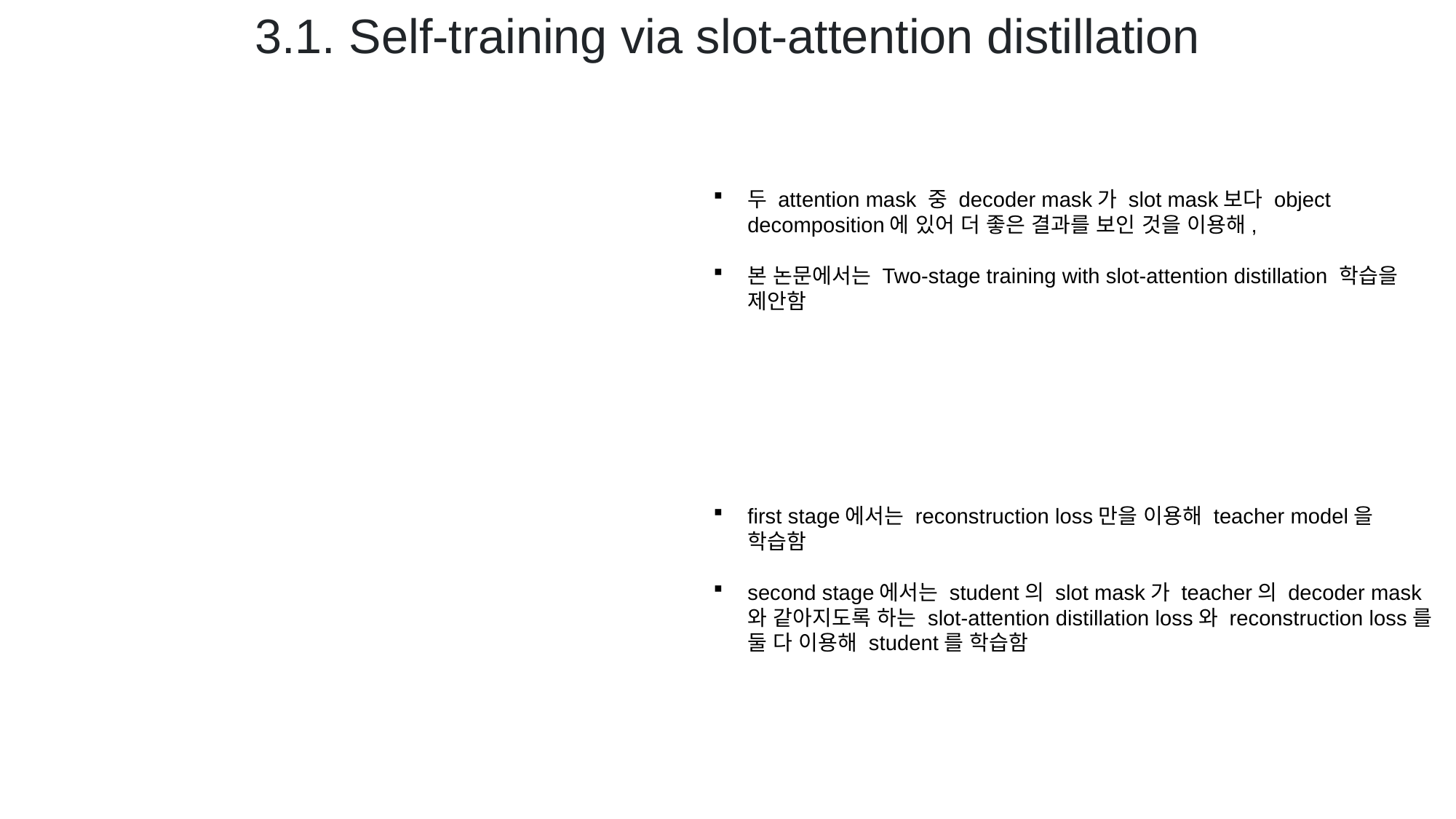

3.1. Self-training via slot-attention distillation
두 attention mask 중 decoder mask가 slot mask보다 object decomposition에 있어 더 좋은 결과를 보인 것을 이용해,

본 논문에서는 Two-stage training with slot-attention distillation 학습을 제안함

first stage에서는 reconstruction loss만을 이용해 teacher model을 학습함

second stage에서는 student의 slot mask가 teacher의 decoder mask와 같아지도록 하는 slot-attention distillation loss와 reconstruction loss를 둘 다 이용해 student를 학습함